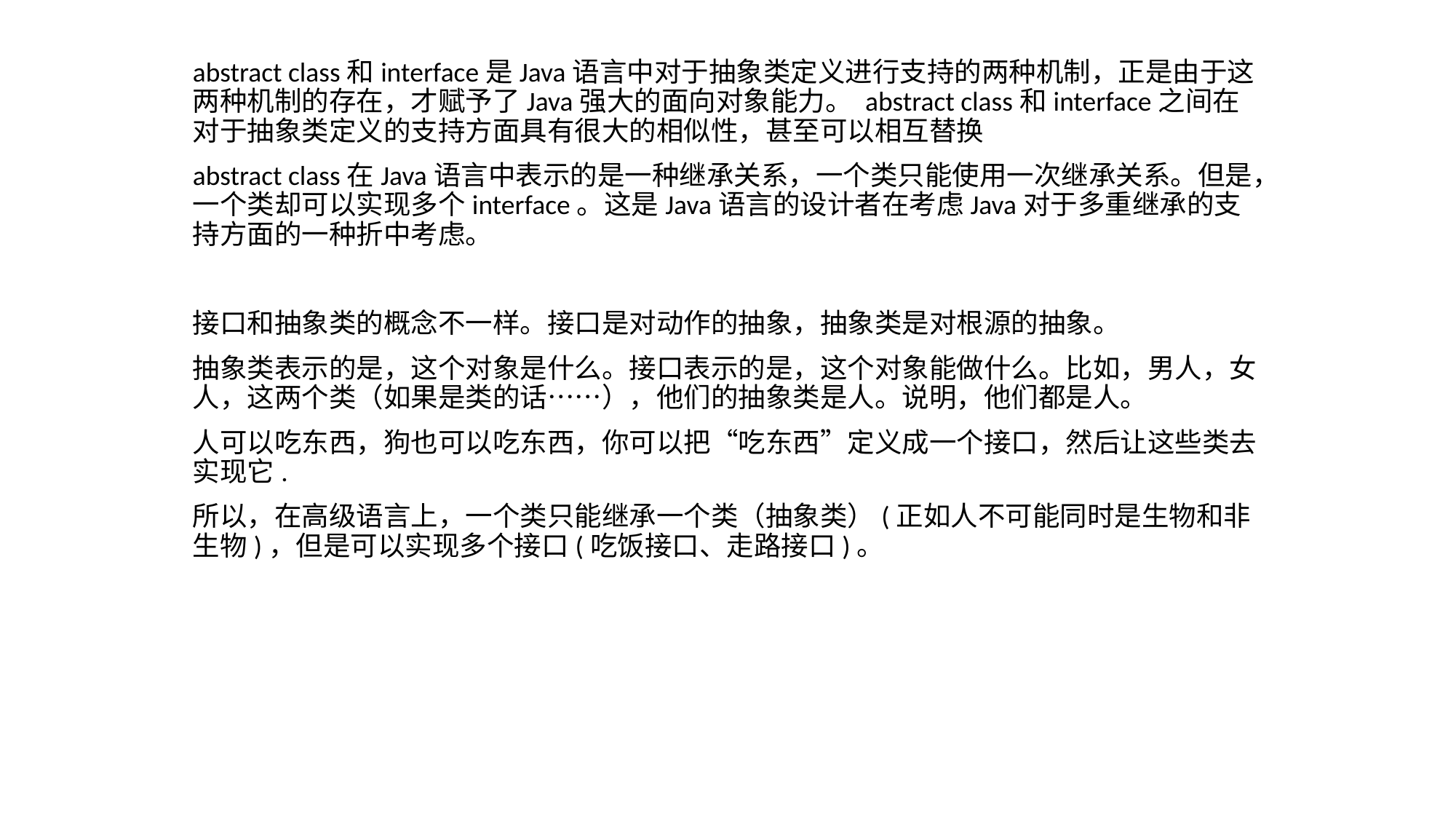

abstract class和interface是Java语言中对于抽象类定义进行支持的两种机制，正是由于这两种机制的存在，才赋予了Java强大的面向对象能力。 abstract class和interface之间在对于抽象类定义的支持方面具有很大的相似性，甚至可以相互替换
abstract class在Java语言中表示的是一种继承关系，一个类只能使用一次继承关系。但是，一个类却可以实现多个interface。这是Java语言的设计者在考虑Java对于多重继承的支持方面的一种折中考虑。

接口和抽象类的概念不一样。接口是对动作的抽象，抽象类是对根源的抽象。
抽象类表示的是，这个对象是什么。接口表示的是，这个对象能做什么。比如，男人，女人，这两个类（如果是类的话……），他们的抽象类是人。说明，他们都是人。
人可以吃东西，狗也可以吃东西，你可以把“吃东西”定义成一个接口，然后让这些类去实现它.
所以，在高级语言上，一个类只能继承一个类（抽象类）(正如人不可能同时是生物和非生物)，但是可以实现多个接口(吃饭接口、走路接口)。